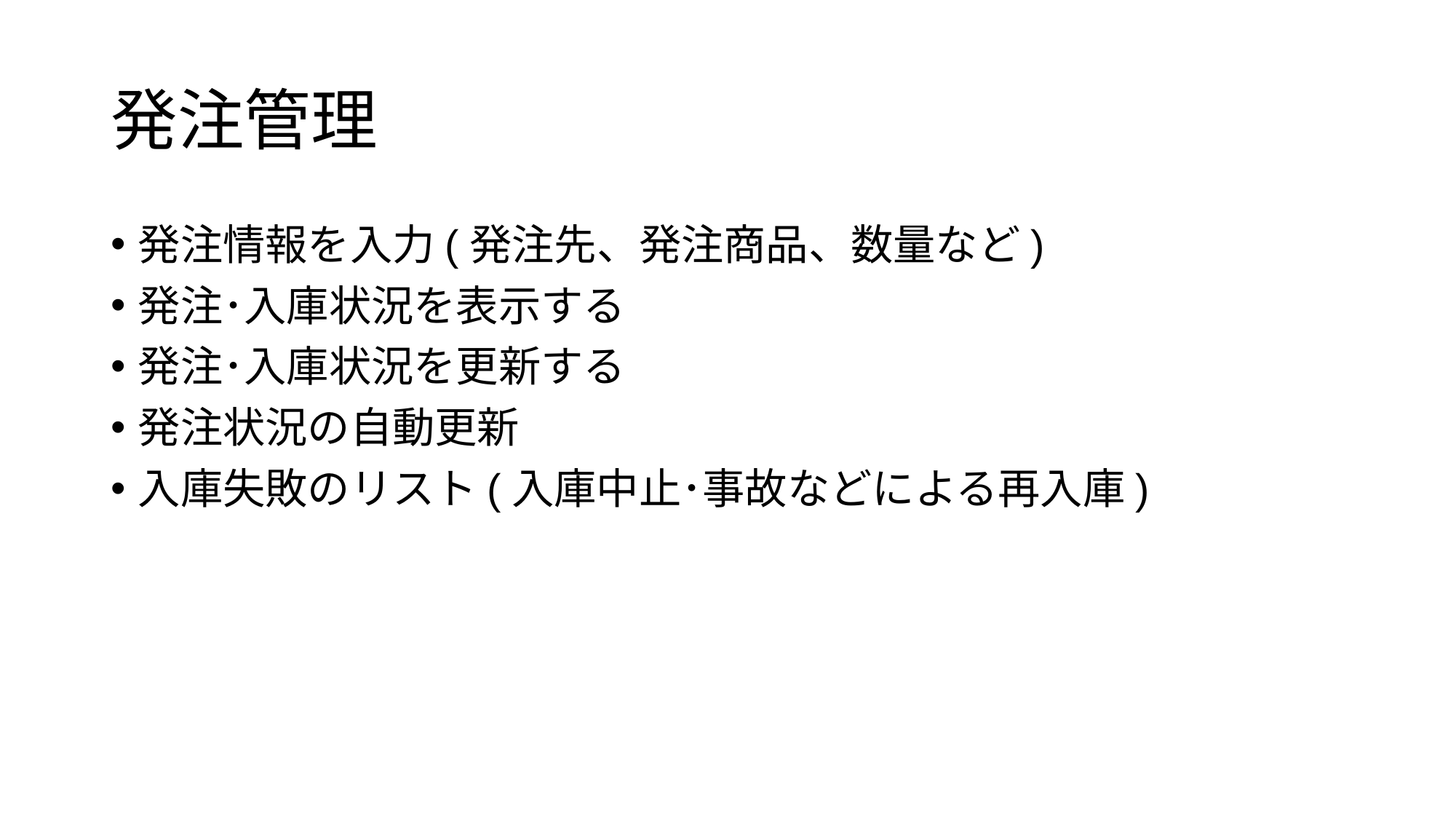

# 発注管理
発注情報を入力(発注先、発注商品、数量など)
発注･入庫状況を表示する
発注･入庫状況を更新する
発注状況の自動更新
入庫失敗のリスト(入庫中止･事故などによる再入庫)